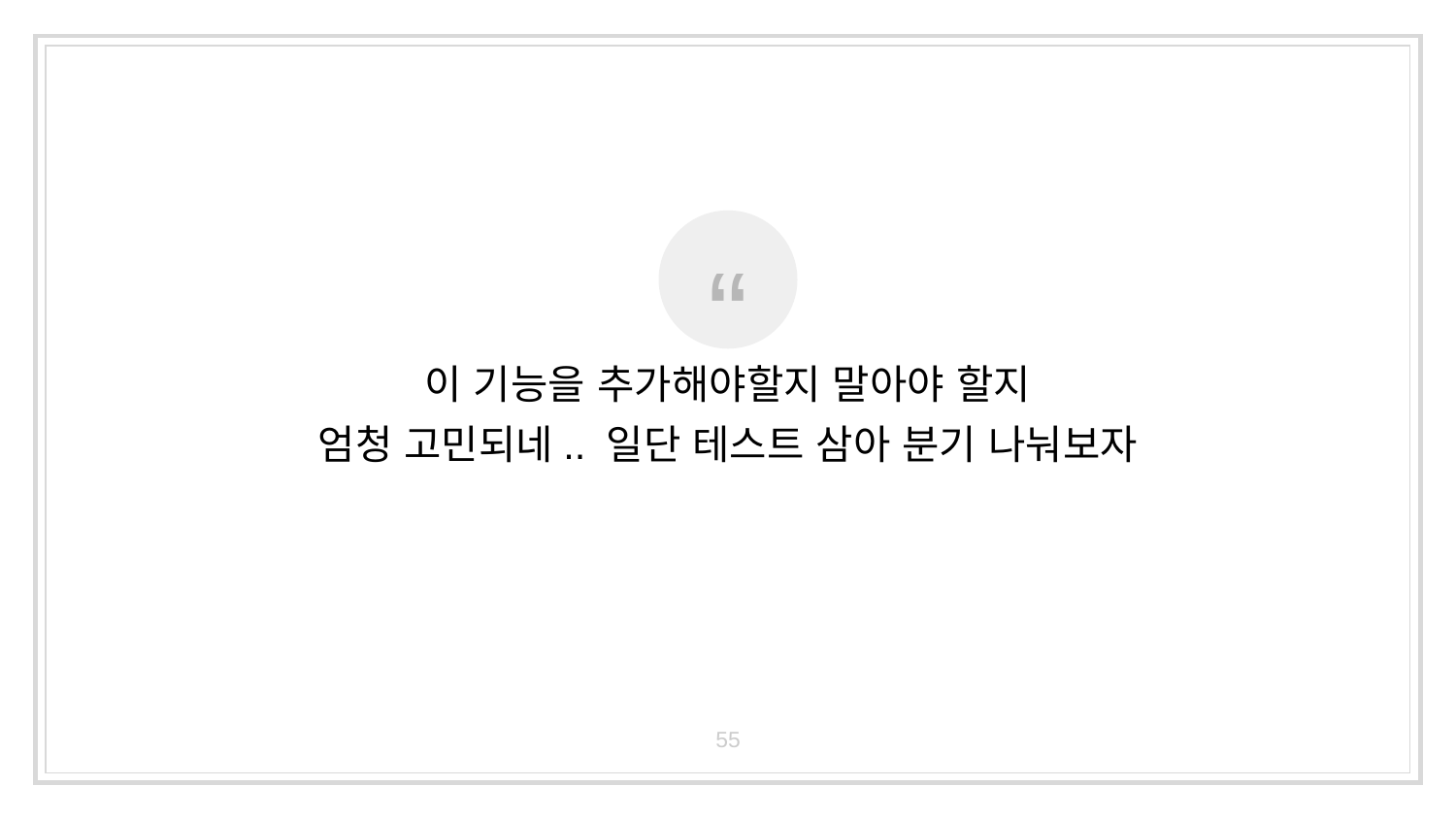

이 기능을 추가해야할지 말아야 할지
엄청 고민되네.. 일단 테스트 삼아 분기 나눠보자
55